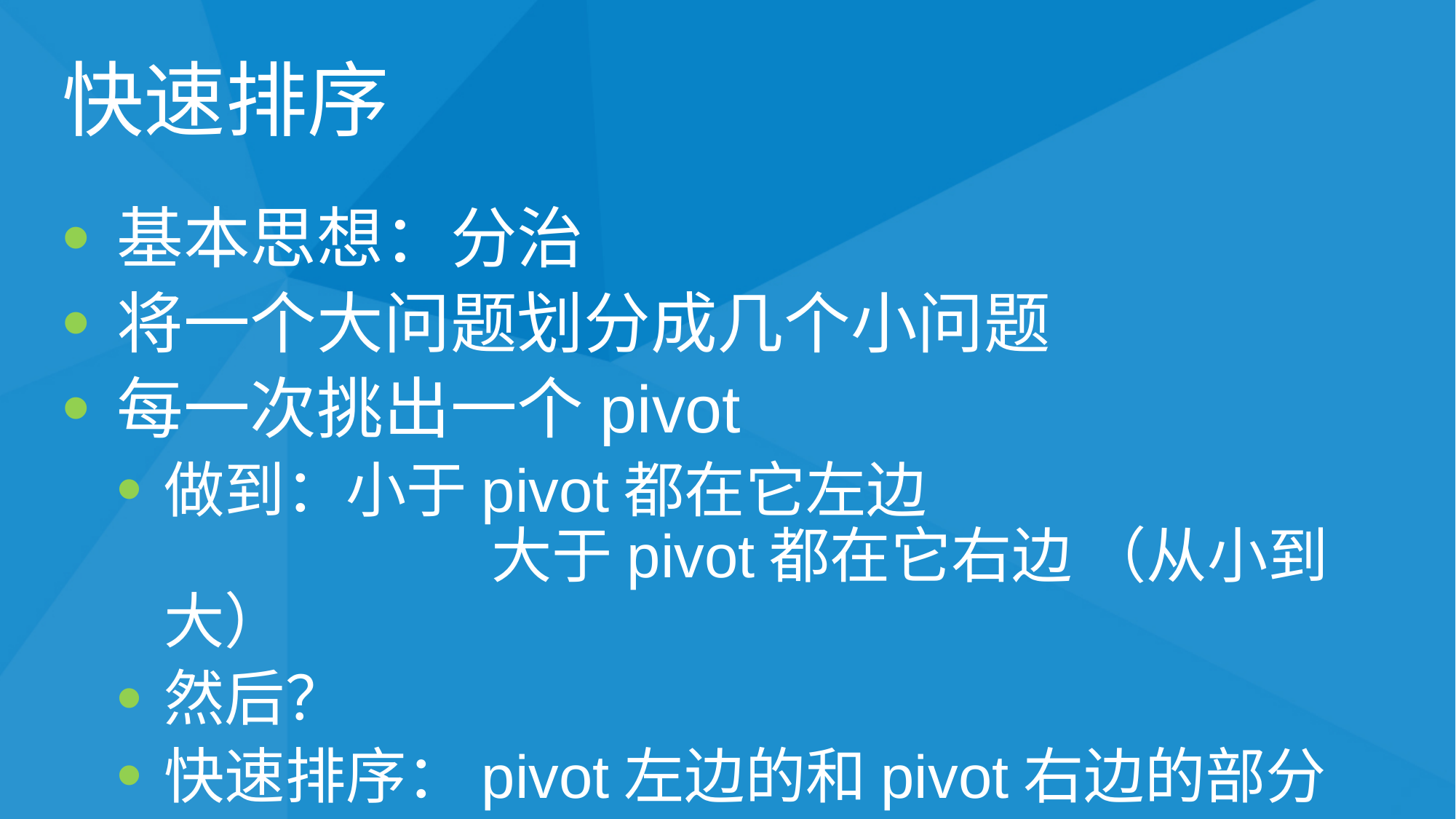

# 快速排序
基本思想：分治
将一个大问题划分成几个小问题
每一次挑出一个pivot
做到：小于pivot都在它左边
			大于pivot都在它右边 （从小到大）
然后？
快速排序：pivot左边的和pivot右边的部分